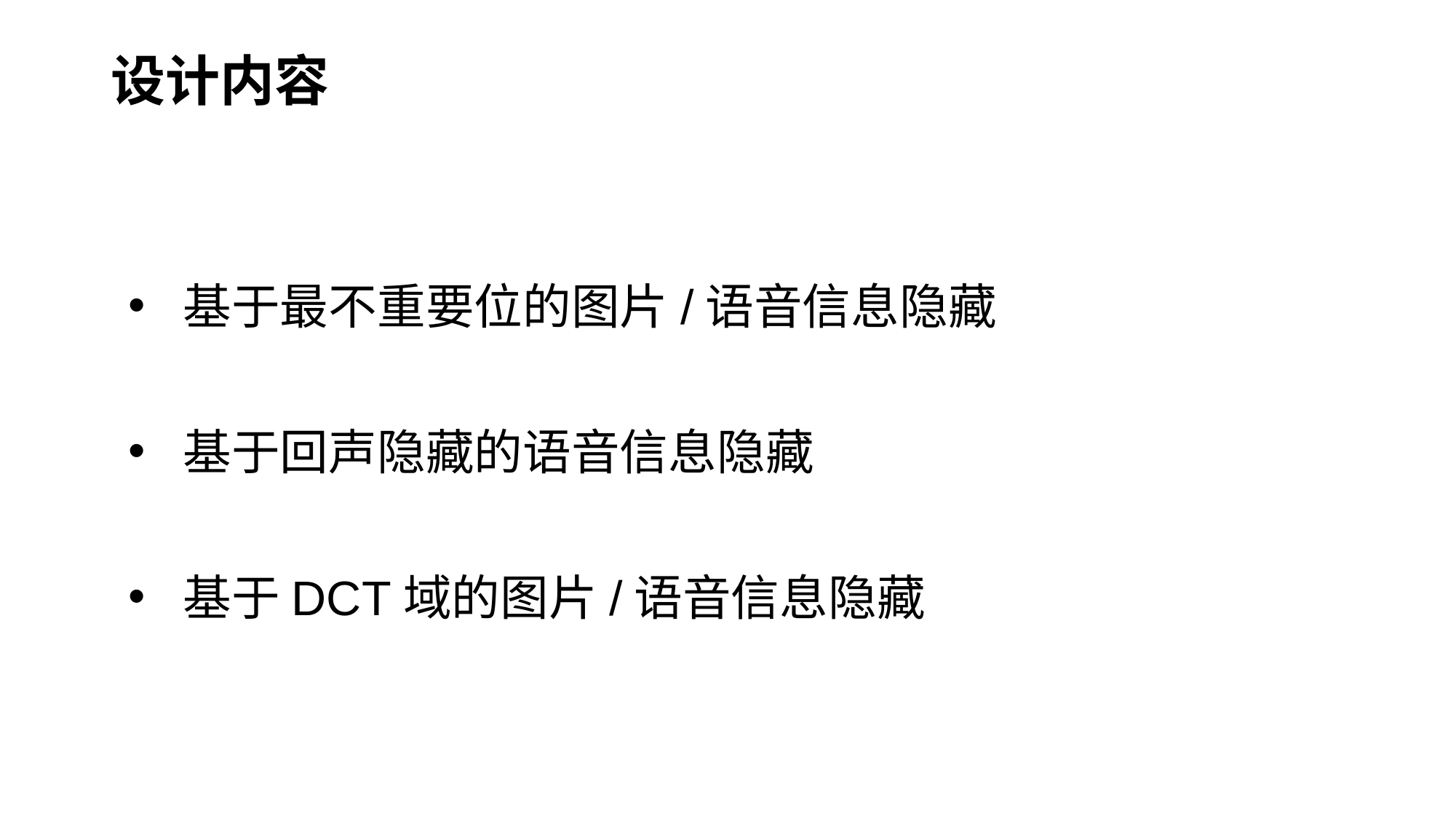

# 设计内容
基于最不重要位的图片/语音信息隐藏
基于回声隐藏的语音信息隐藏
基于DCT域的图片/语音信息隐藏